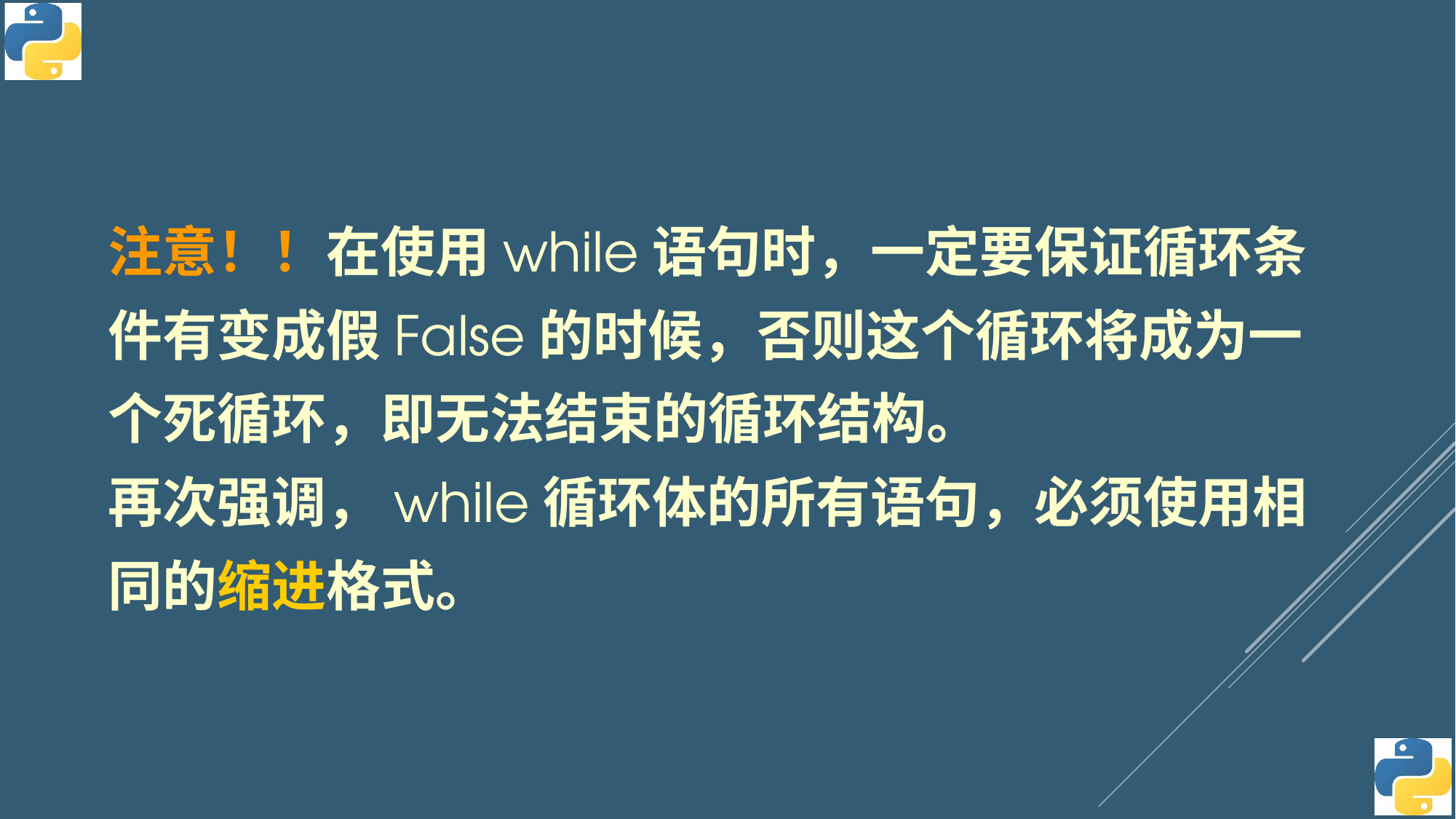

注意！！在使用while语句时，一定要保证循环条件有变成假False的时候，否则这个循环将成为一个死循环，即无法结束的循环结构。
再次强调，while循环体的所有语句，必须使用相同的缩进格式。